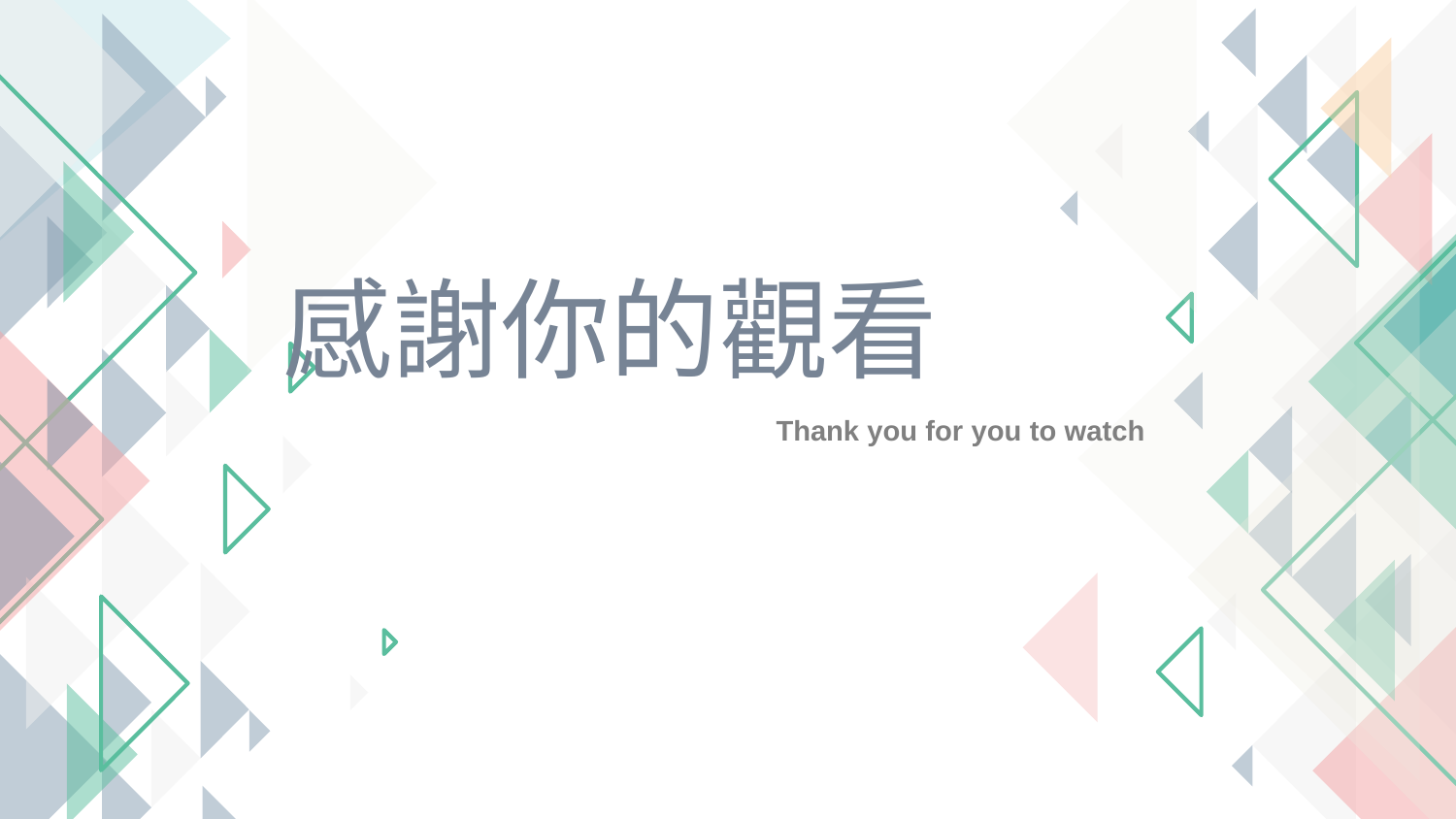

感謝你的觀看

Thank you for you to watch